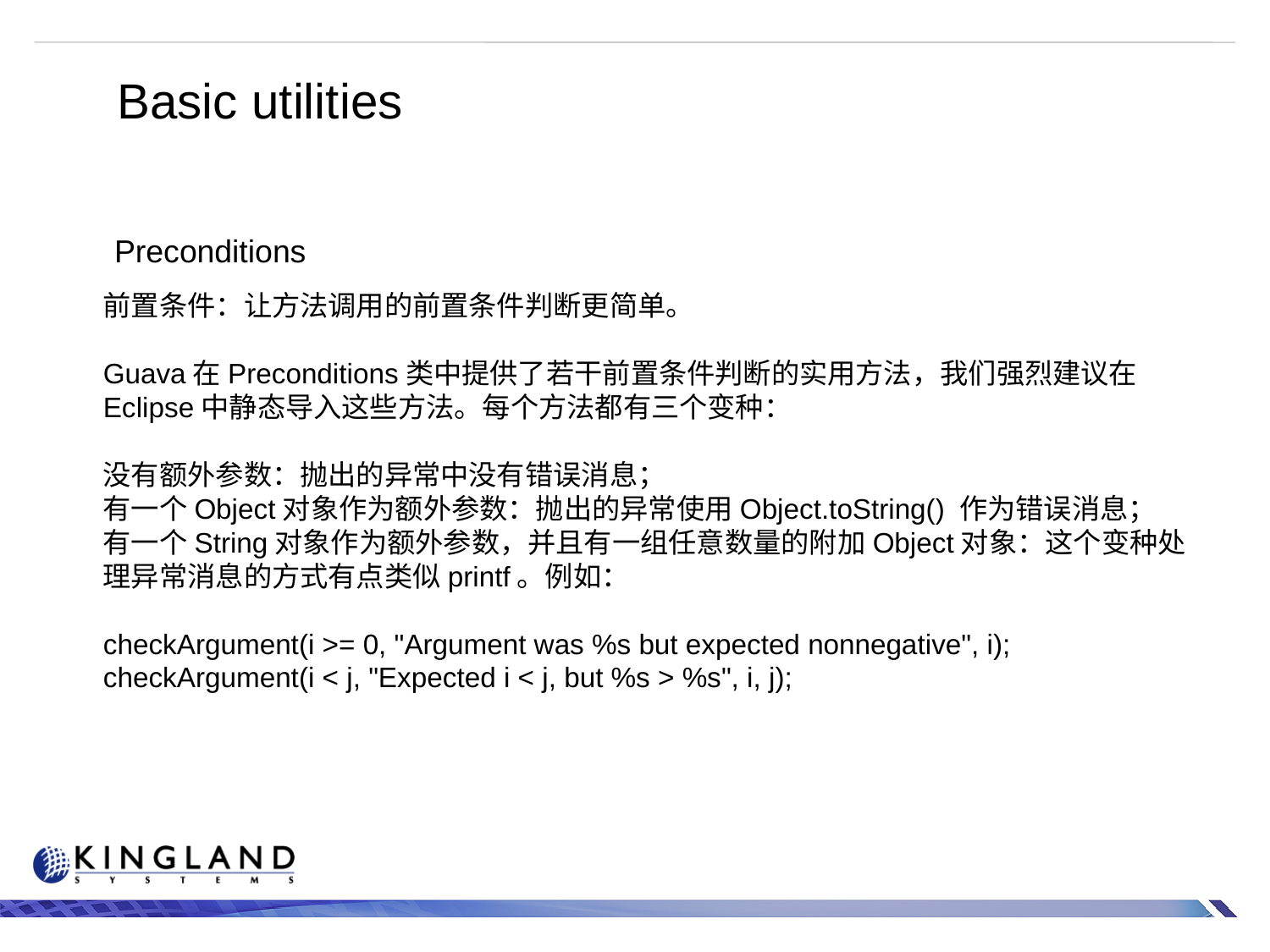

Basic utilities
Preconditions
前置条件：让方法调用的前置条件判断更简单。

Guava在Preconditions类中提供了若干前置条件判断的实用方法，我们强烈建议在Eclipse中静态导入这些方法。每个方法都有三个变种：

没有额外参数：抛出的异常中没有错误消息；
有一个Object对象作为额外参数：抛出的异常使用Object.toString() 作为错误消息；
有一个String对象作为额外参数，并且有一组任意数量的附加Object对象：这个变种处理异常消息的方式有点类似printf。例如：

checkArgument(i >= 0, "Argument was %s but expected nonnegative", i);
checkArgument(i < j, "Expected i < j, but %s > %s", i, j);